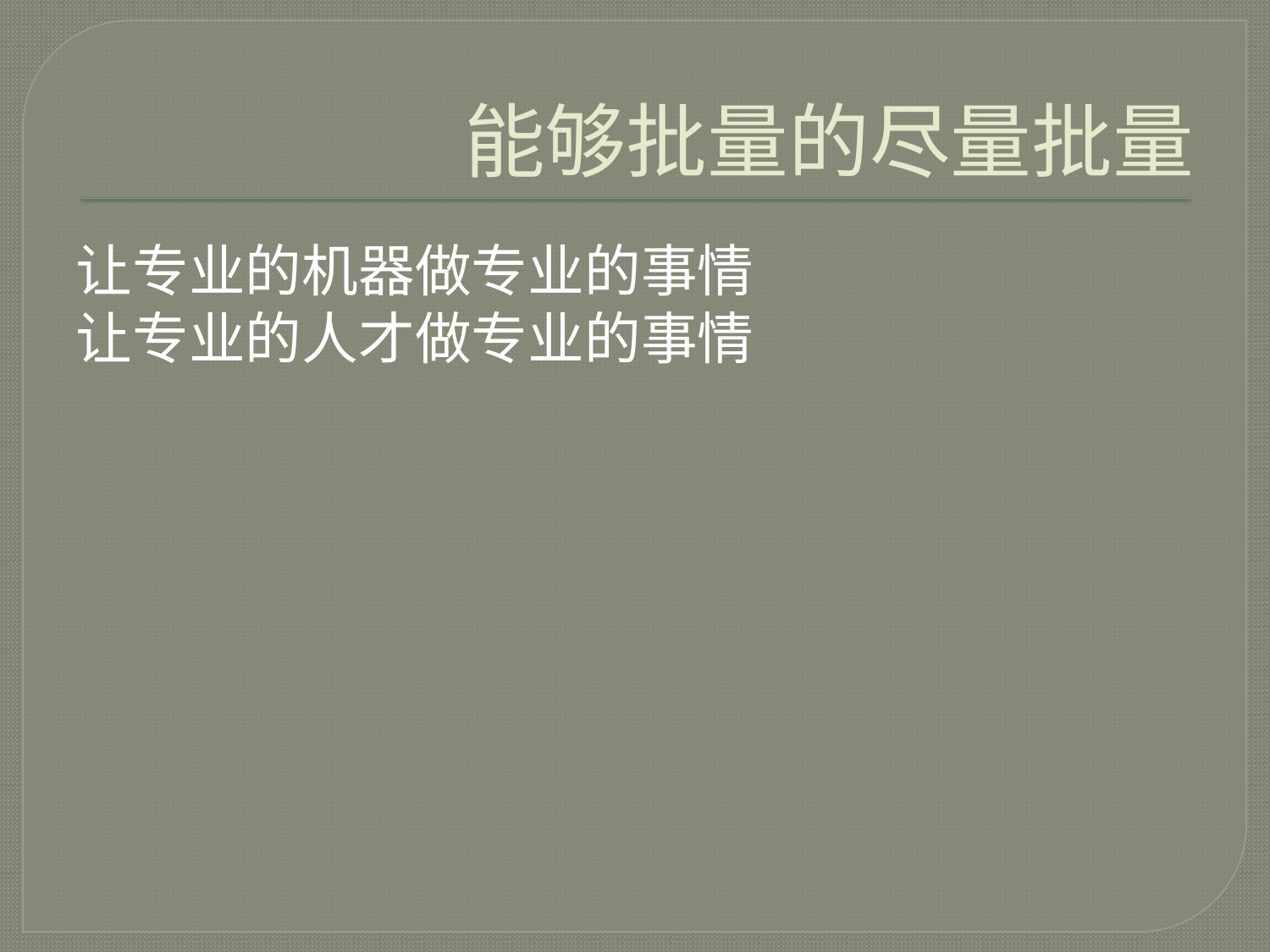

# 能够批量的尽量批量
让专业的机器做专业的事情
让专业的人才做专业的事情